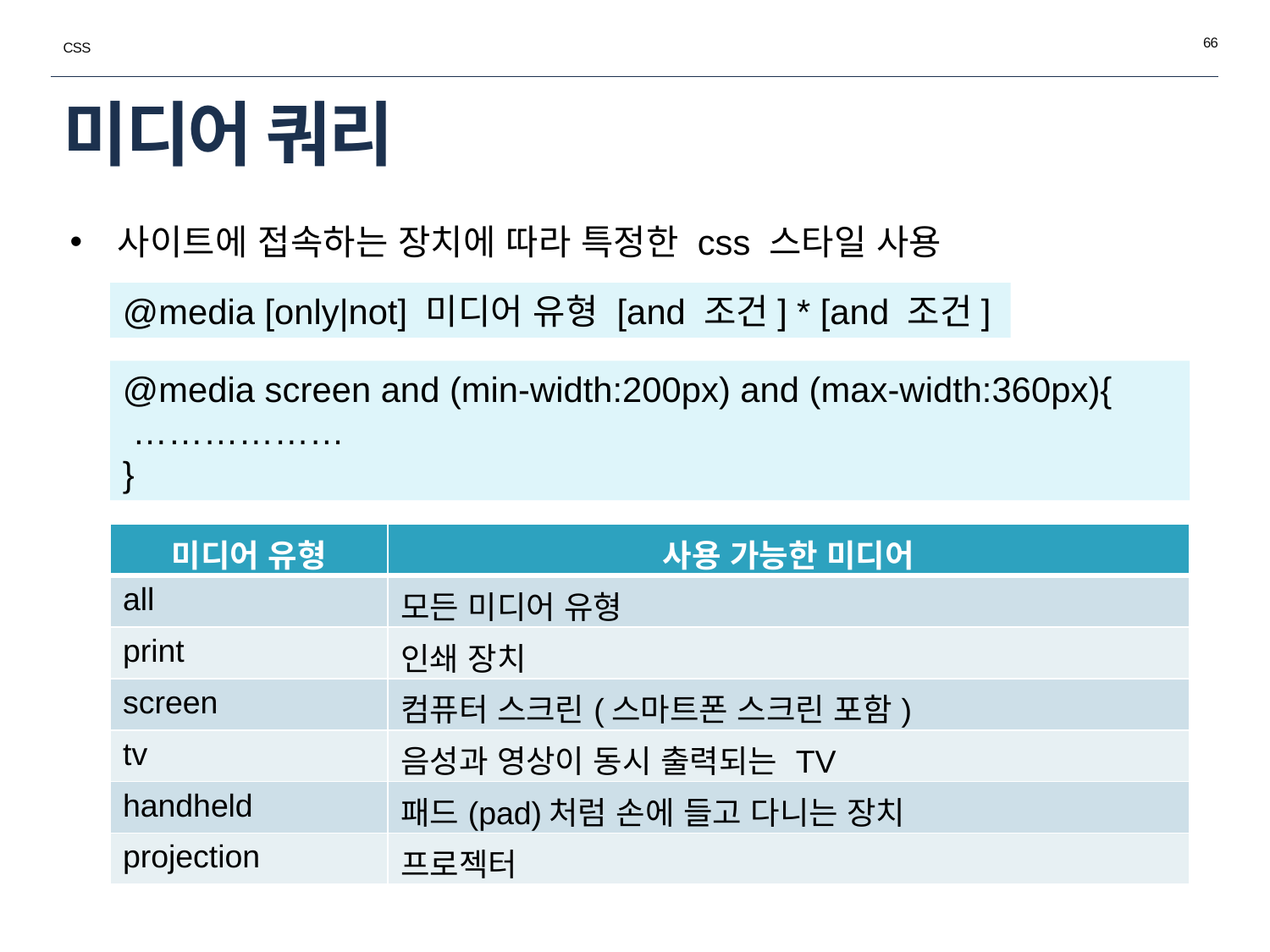

66
CSS
# 미디어 쿼리
사이트에 접속하는 장치에 따라 특정한 css 스타일 사용
@media [only|not] 미디어 유형 [and 조건] * [and 조건]
@media screen and (min-width:200px) and (max-width:360px){
 ………………
}
| 미디어 유형 | 사용 가능한 미디어 |
| --- | --- |
| all | 모든 미디어 유형 |
| print | 인쇄 장치 |
| screen | 컴퓨터 스크린(스마트폰 스크린 포함) |
| tv | 음성과 영상이 동시 출력되는 TV |
| handheld | 패드(pad)처럼 손에 들고 다니는 장치 |
| projection | 프로젝터 |